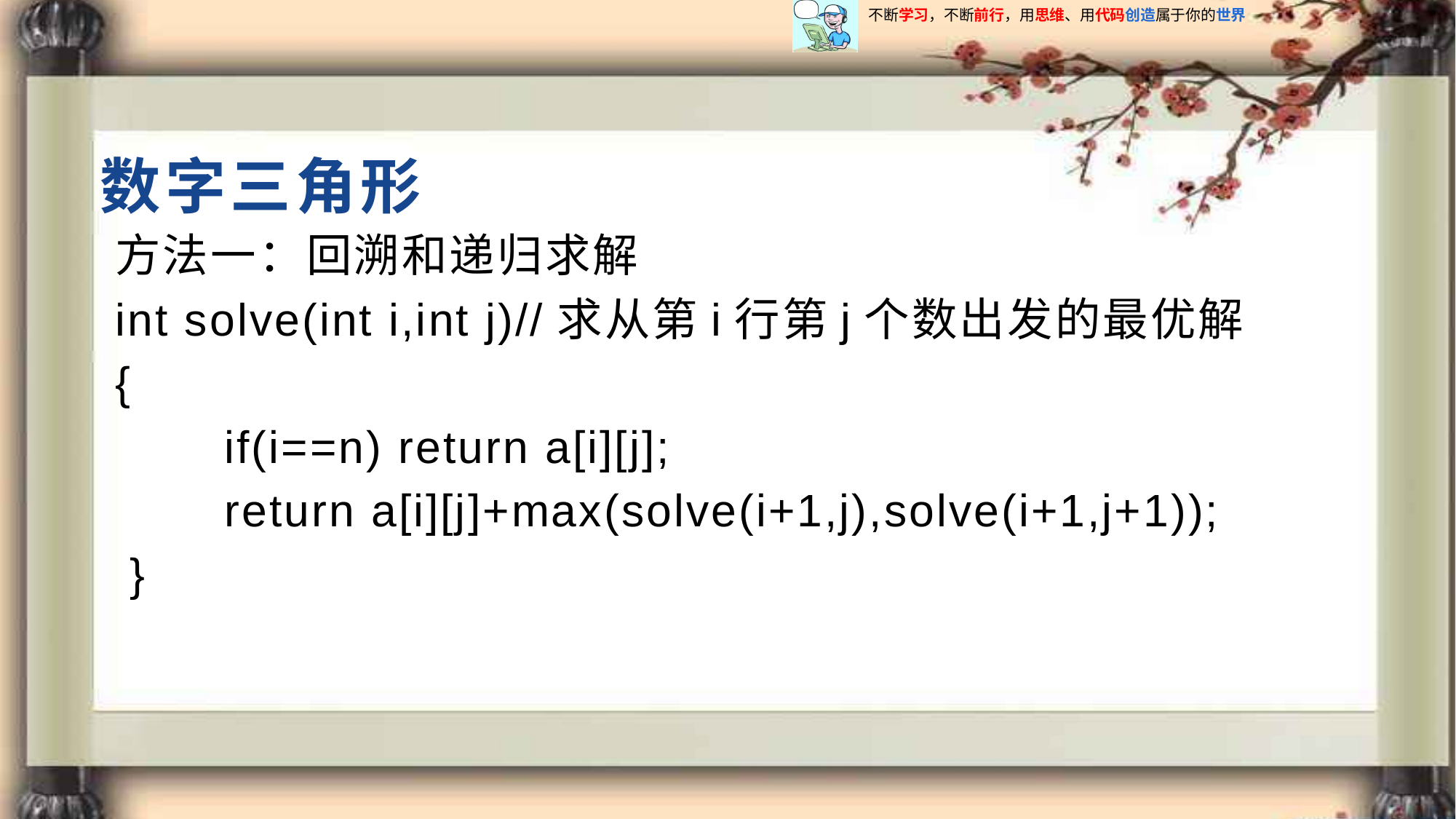

# 数字三角形
方法一：回溯和递归求解
int solve(int i,int j)//求从第i行第j个数出发的最优解
{
	if(i==n) return a[i][j];
	return a[i][j]+max(solve(i+1,j),solve(i+1,j+1));
 }